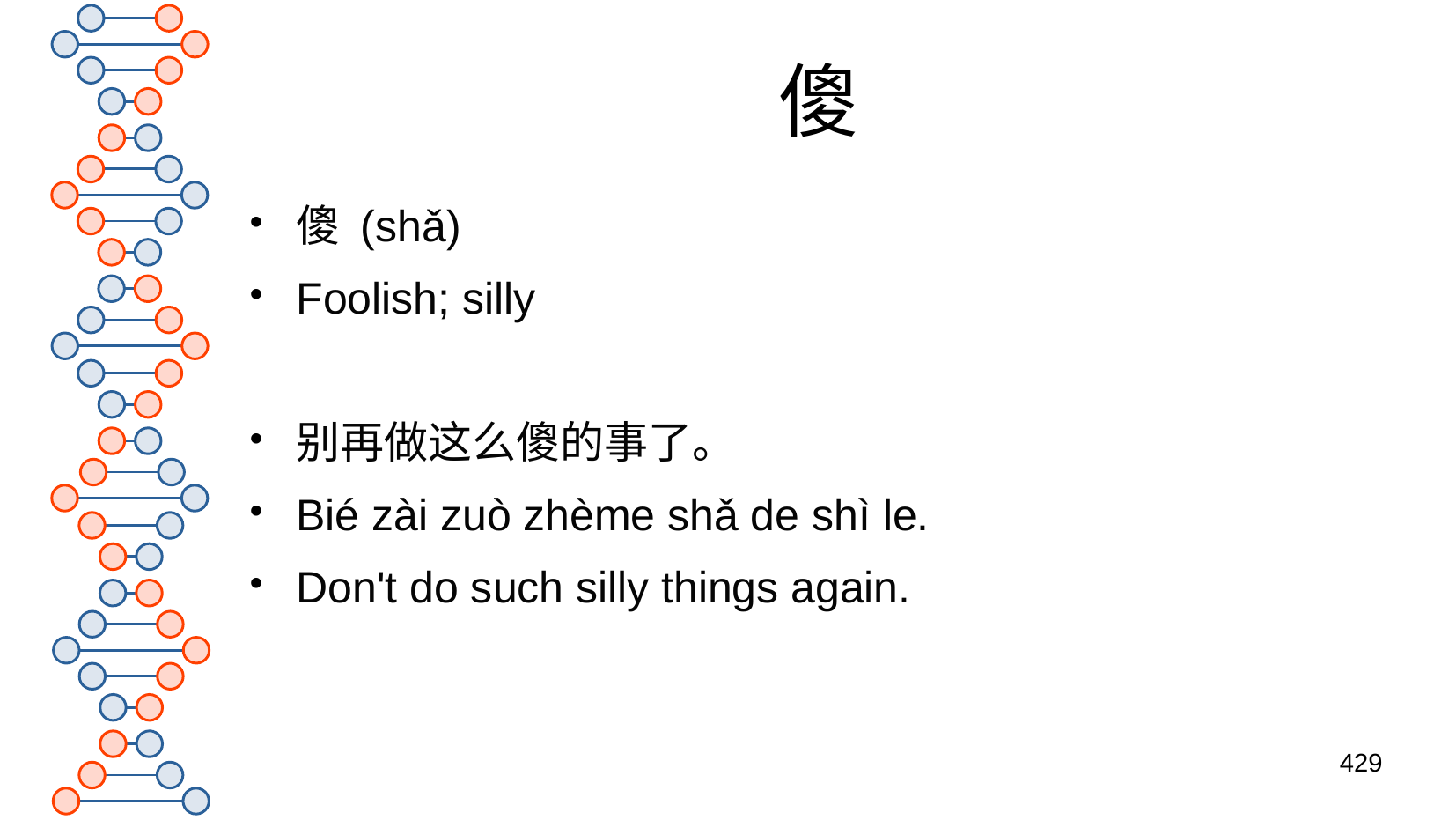

# 傻
傻 (shǎ)
Foolish; silly

别再做这么傻的事了。
Bié zài zuò zhème shǎ de shì le.
Don't do such silly things again.

429